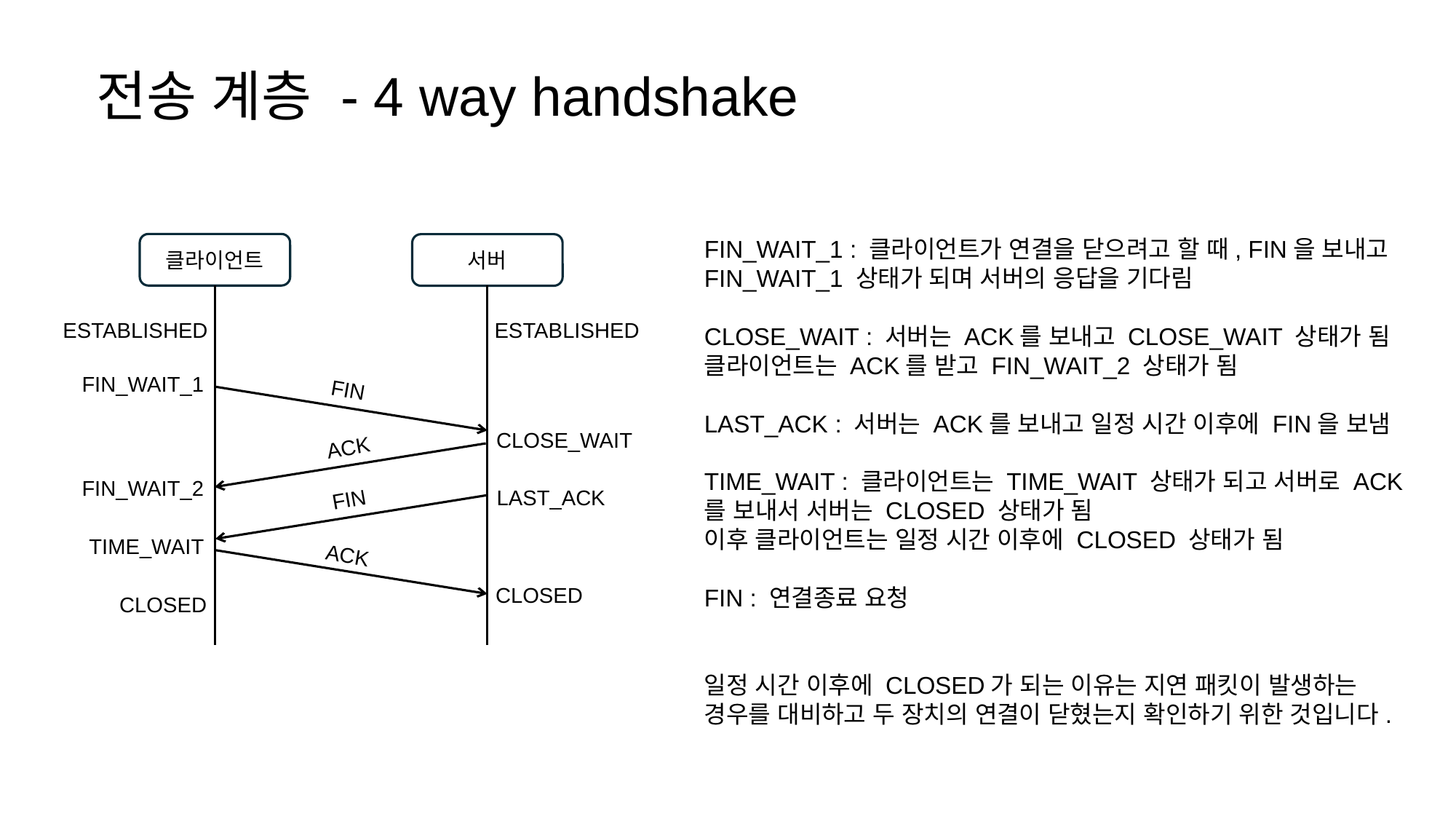

전송 계층 - 4 way handshake
FIN_WAIT_1 : 클라이언트가 연결을 닫으려고 할 때, FIN을 보내고 FIN_WAIT_1 상태가 되며 서버의 응답을 기다림

CLOSE_WAIT : 서버는 ACK를 보내고 CLOSE_WAIT 상태가 됨
클라이언트는 ACK를 받고 FIN_WAIT_2 상태가 됨

LAST_ACK : 서버는 ACK를 보내고 일정 시간 이후에 FIN을 보냄

TIME_WAIT : 클라이언트는 TIME_WAIT 상태가 되고 서버로 ACK를 보내서 서버는 CLOSED 상태가 됨
이후 클라이언트는 일정 시간 이후에 CLOSED 상태가 됨

FIN : 연결종료 요청

일정 시간 이후에 CLOSED가 되는 이유는 지연 패킷이 발생하는
경우를 대비하고 두 장치의 연결이 닫혔는지 확인하기 위한 것입니다.
클라이언트
서버
ESTABLISHED
ESTABLISHED
FIN_WAIT_1
FIN
CLOSE_WAIT
ACK
FIN_WAIT_2
LAST_ACK
FIN
TIME_WAIT
ACK
CLOSED
CLOSED